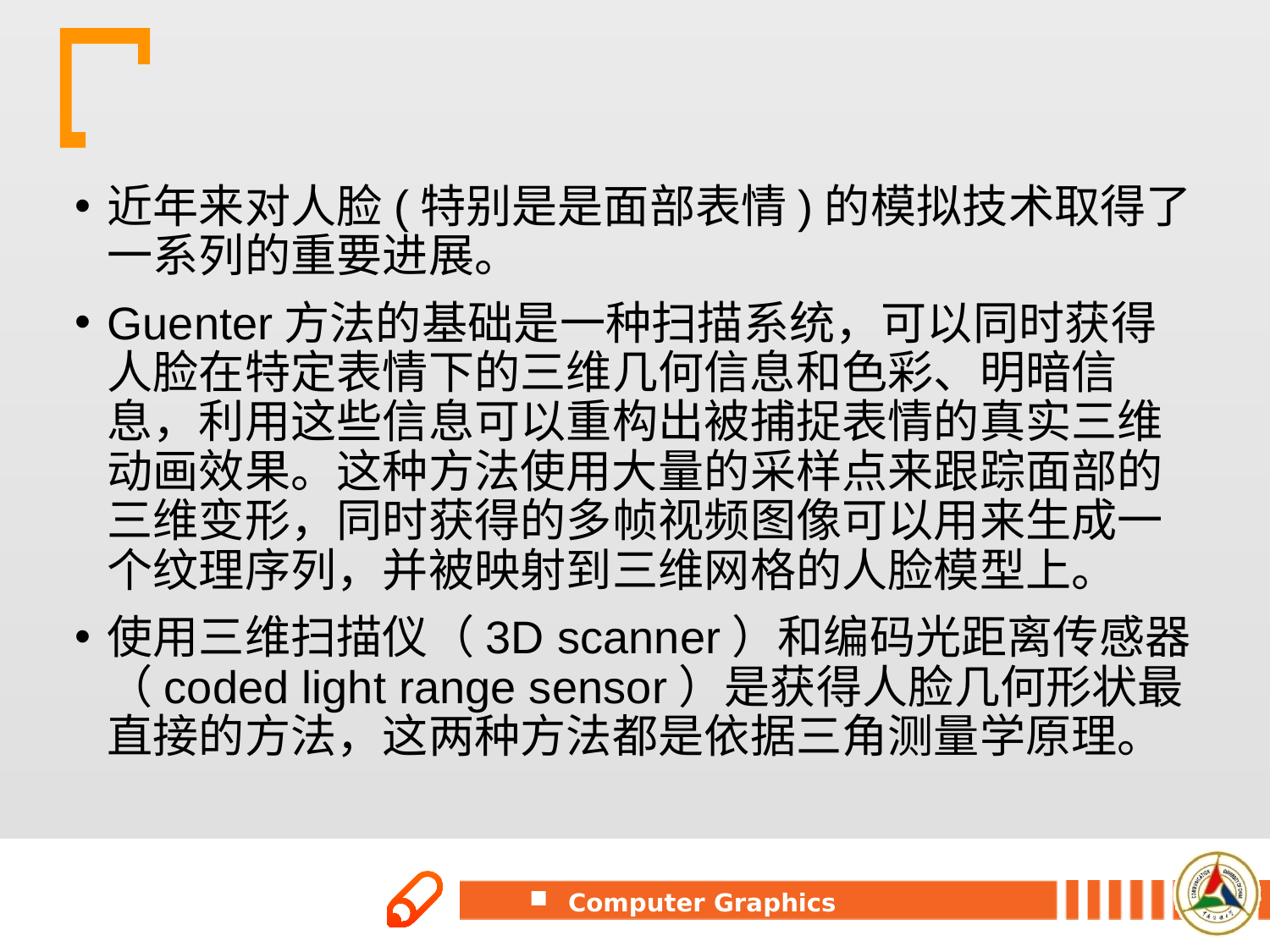

近年来对人脸(特别是是面部表情)的模拟技术取得了一系列的重要进展。
Guenter方法的基础是一种扫描系统，可以同时获得人脸在特定表情下的三维几何信息和色彩、明暗信息，利用这些信息可以重构出被捕捉表情的真实三维动画效果。这种方法使用大量的采样点来跟踪面部的三维变形，同时获得的多帧视频图像可以用来生成一个纹理序列，并被映射到三维网格的人脸模型上。
使用三维扫描仪（3D scanner）和编码光距离传感器（coded light range sensor）是获得人脸几何形状最直接的方法，这两种方法都是依据三角测量学原理。